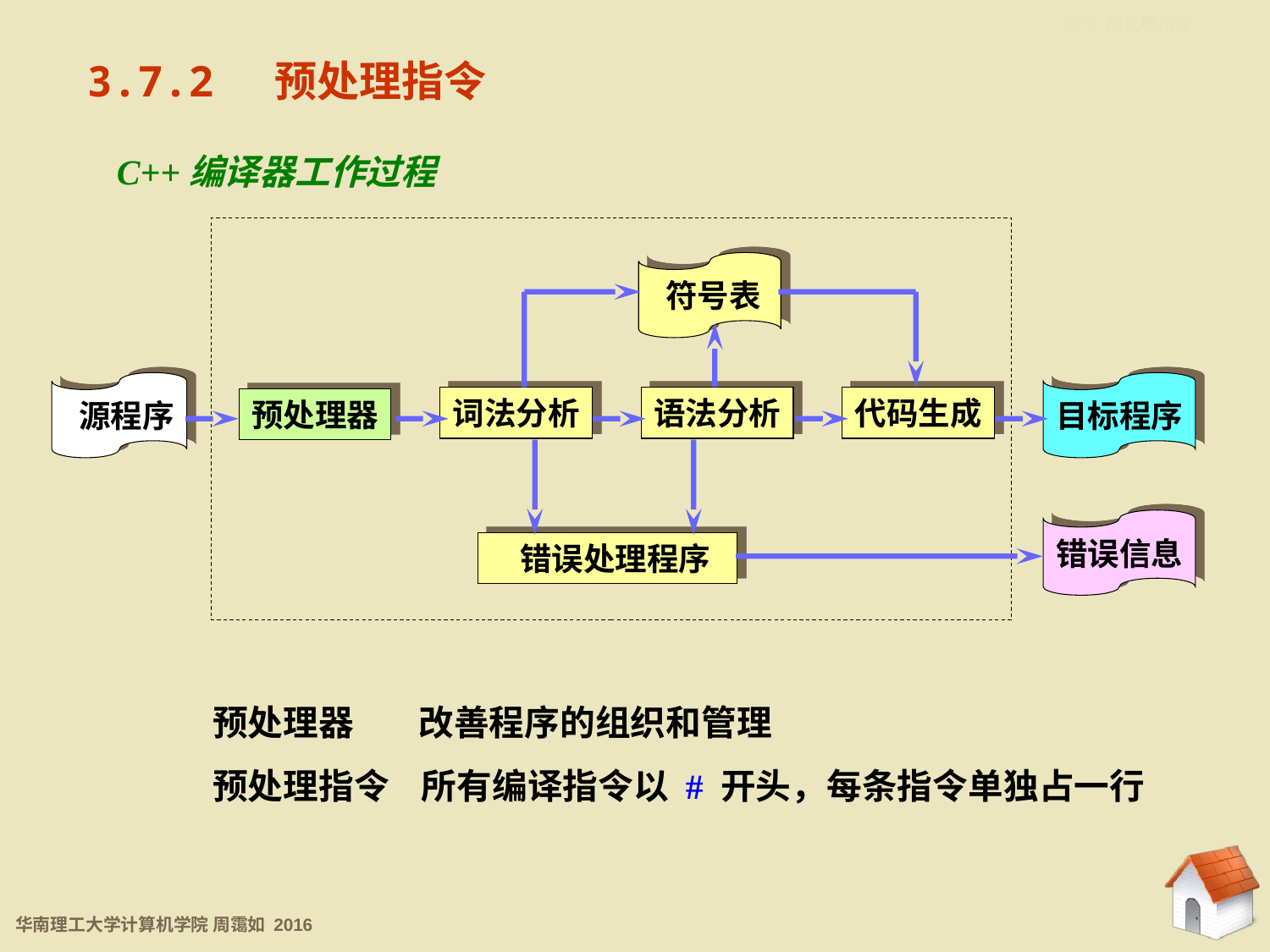

3.7.2 预处理指令
3.7.2  预处理指令
C++编译器工作过程

 符号表

 源程序
目标程序
词法分析
语法分析
代码生成
预处理器
错误信息
   错误处理程序
预处理器        改善程序的组织和管理
预处理指令    所有编译指令以 # 开头，每条指令单独占一行